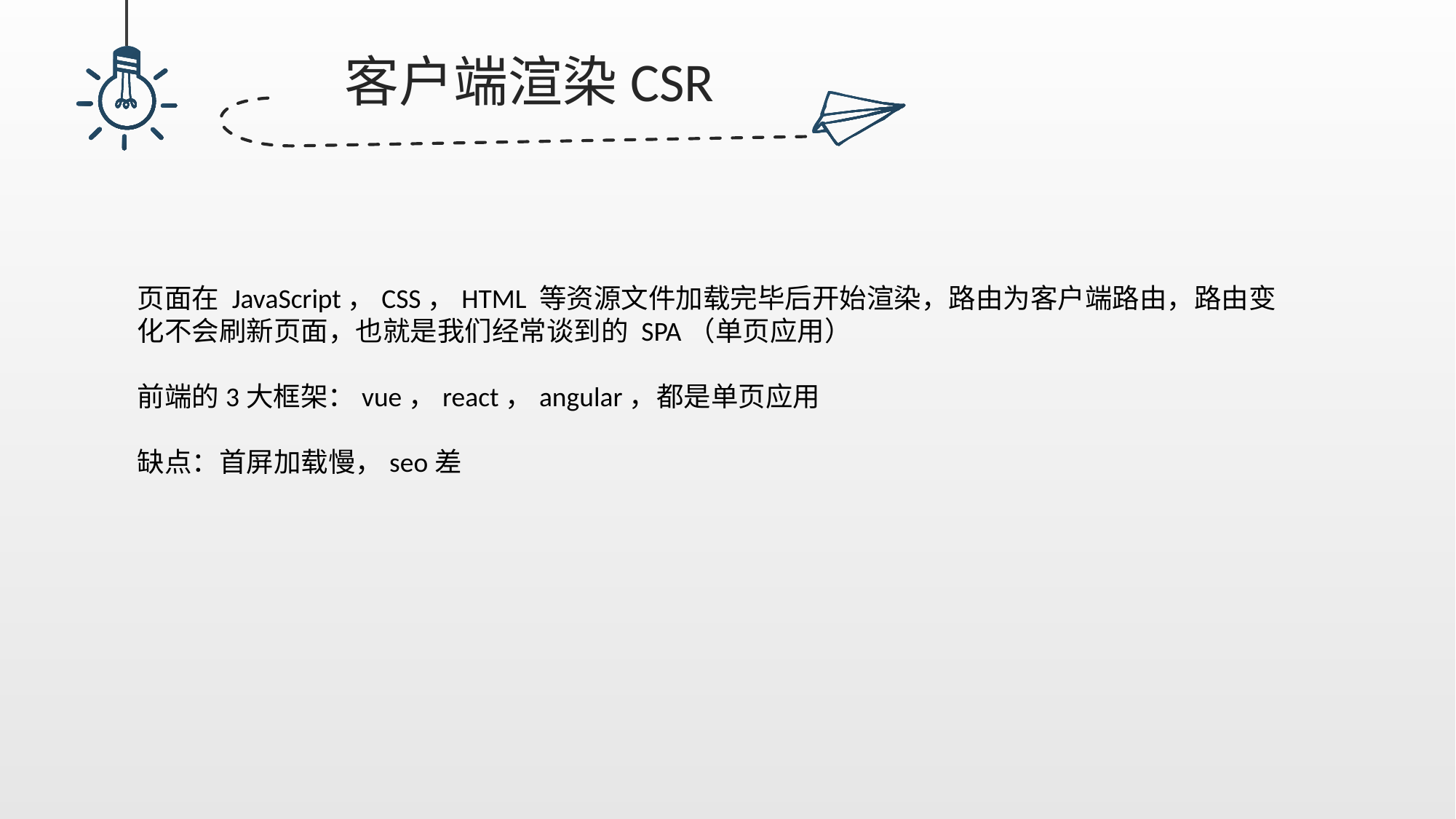

客户端渲染CSR

页面在 JavaScript，CSS，HTML 等资源文件加载完毕后开始渲染，路由为客户端路由，路由变化不会刷新页面，也就是我们经常谈到的 SPA（单页应用）

前端的3大框架：vue，react，angular，都是单页应用

缺点：首屏加载慢，seo差